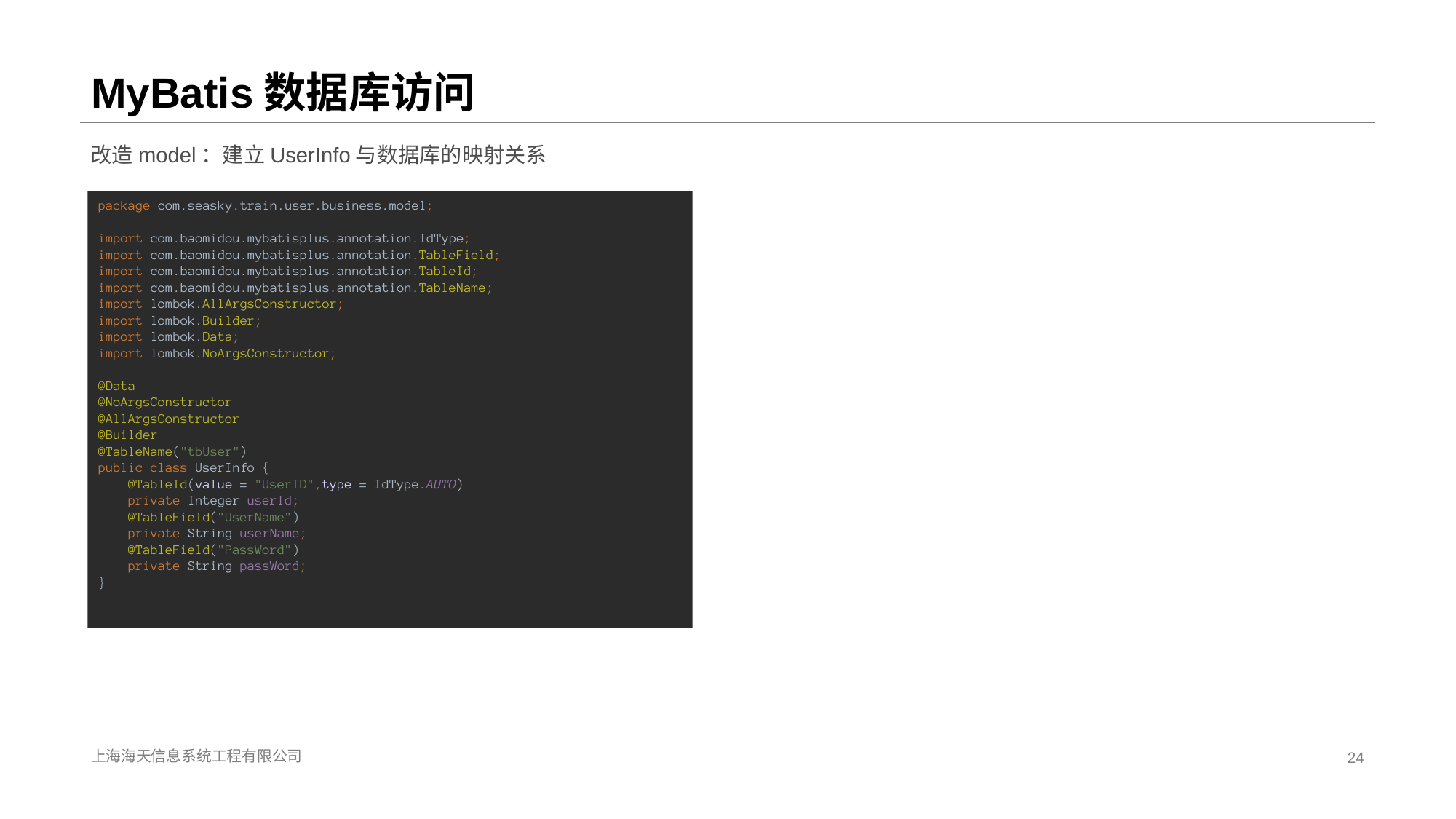

# MyBatis数据库访问
改造model：建立UserInfo与数据库的映射关系
package com.seasky.train.user.business.model;
import com.baomidou.mybatisplus.annotation.IdType;
import com.baomidou.mybatisplus.annotation.TableField;
import com.baomidou.mybatisplus.annotation.TableId;
import com.baomidou.mybatisplus.annotation.TableName;
import lombok.AllArgsConstructor;
import lombok.Builder;
import lombok.Data;
import lombok.NoArgsConstructor;
@Data
@NoArgsConstructor
@AllArgsConstructor
@Builder
@TableName("tbUser")
public class UserInfo {
    @TableId(value = "UserID",type = IdType.AUTO)
    private Integer userId;
    @TableField("UserName")
    private String userName;
    @TableField("PassWord")
    private String passWord;
}
上海海天信息系统工程有限公司
24